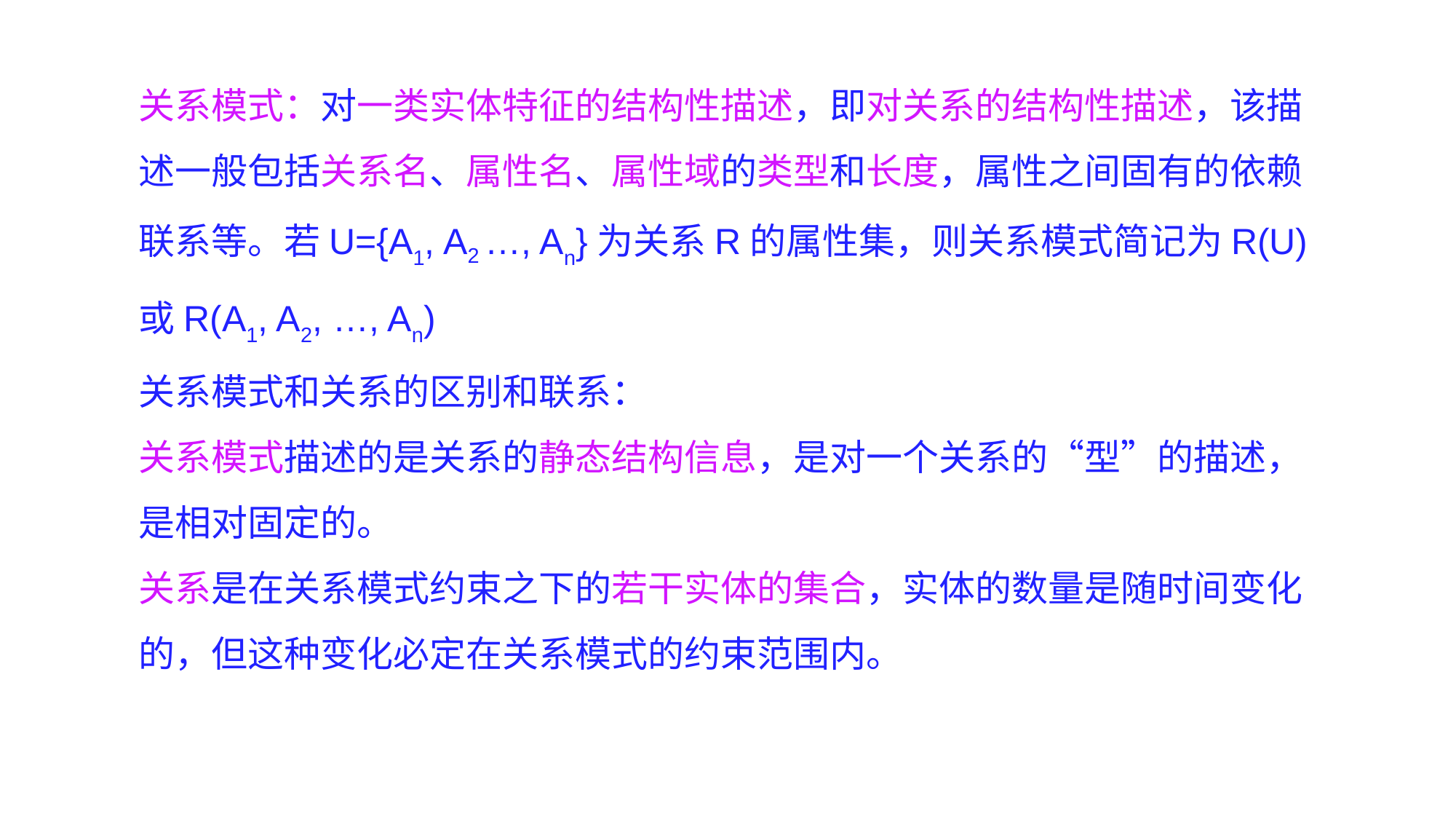

关系模式：对一类实体特征的结构性描述，即对关系的结构性描述，该描述一般包括关系名、属性名、属性域的类型和长度，属性之间固有的依赖联系等。若U={A1, A2 …, An}为关系R的属性集，则关系模式简记为R(U)或R(A1, A2, …, An)
关系模式和关系的区别和联系：
关系模式描述的是关系的静态结构信息，是对一个关系的“型”的描述，是相对固定的。
关系是在关系模式约束之下的若干实体的集合，实体的数量是随时间变化的，但这种变化必定在关系模式的约束范围内。